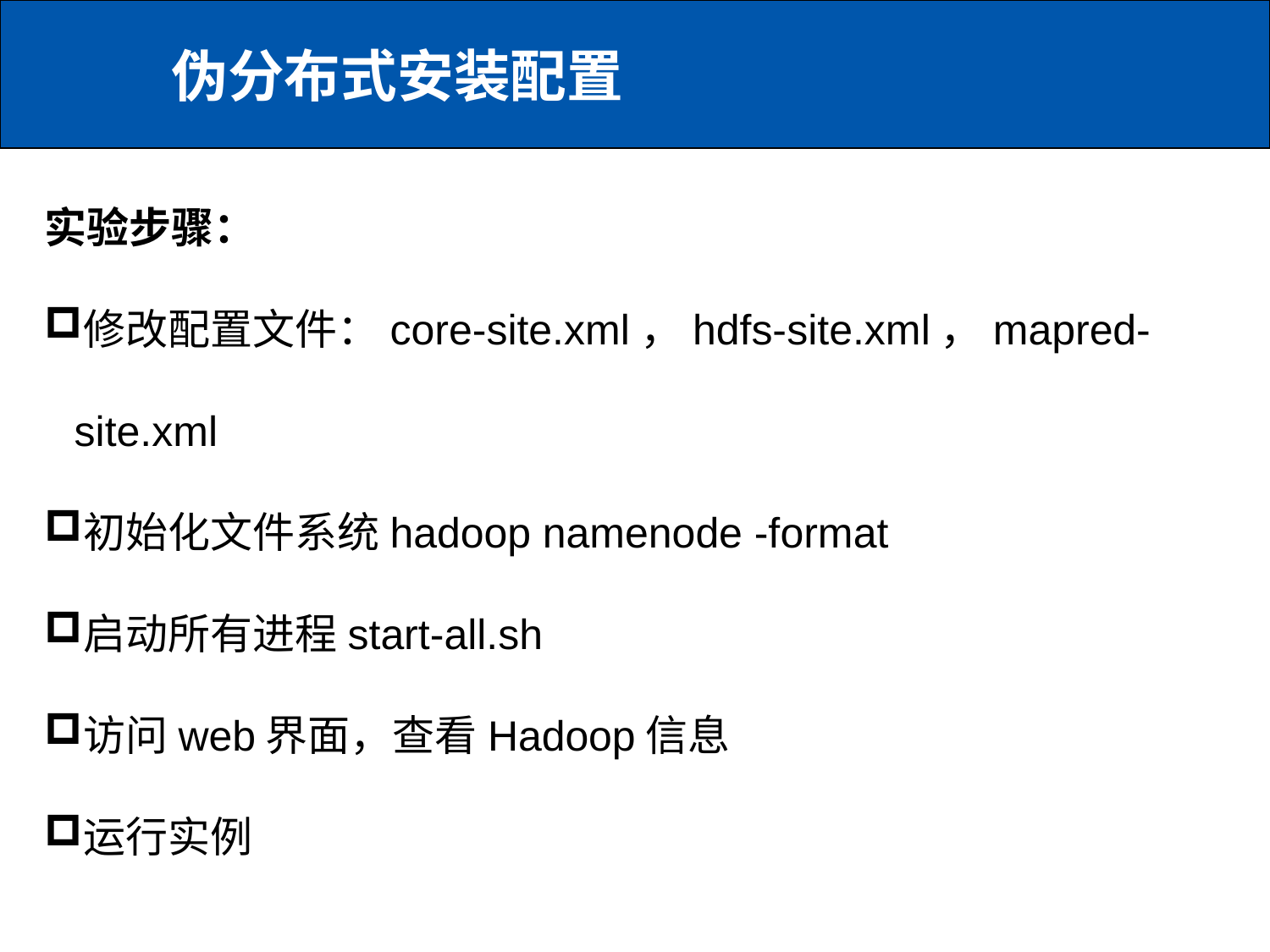

# 伪分布式安装配置
实验步骤：
修改配置文件：core-site.xml，hdfs-site.xml，mapred-site.xml
初始化文件系统hadoop namenode -format
启动所有进程start-all.sh
访问web界面，查看Hadoop信息
运行实例